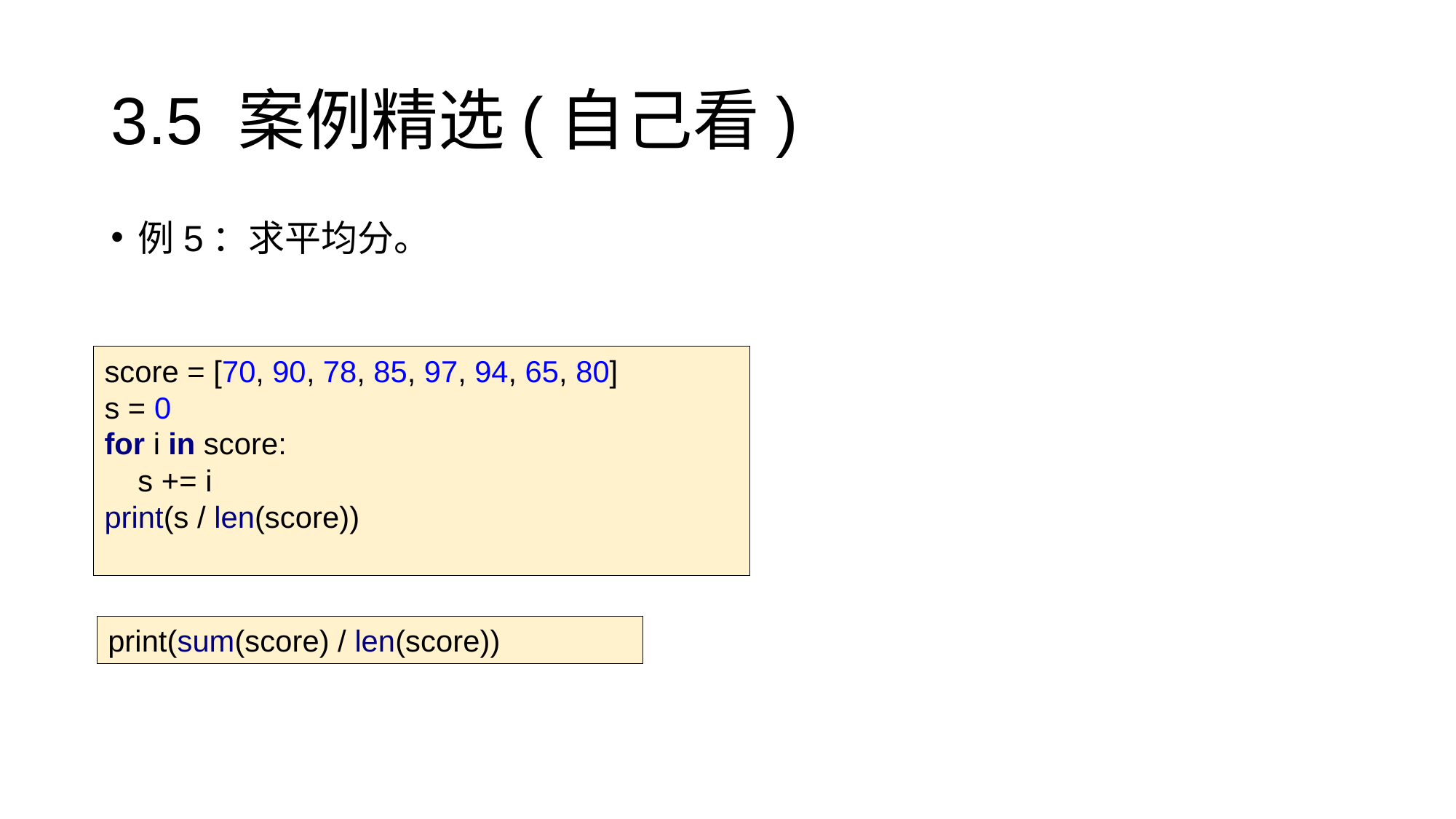

# 3.5 案例精选(自己看)
例5：求平均分。
score = [70, 90, 78, 85, 97, 94, 65, 80]
s = 0
for i in score:
    s += i
print(s / len(score))
print(sum(score) / len(score))